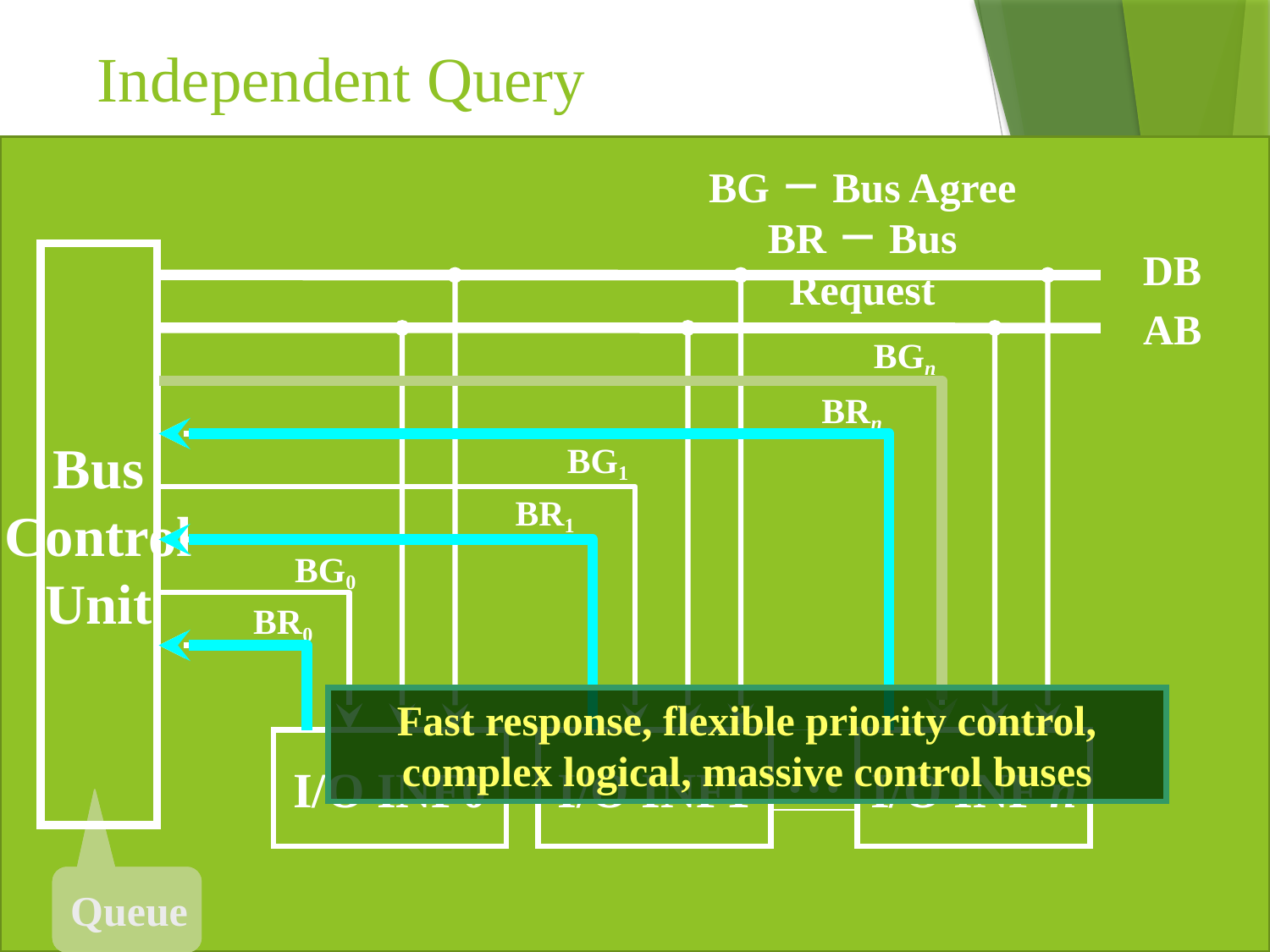

# Independent Query

BG－Bus Agree
BR－Bus Request
DB
Bus
Control
Unit

AB

BGn

BRn

BG1

BR1

   BG0

BR0

I/O INF0
I/O INF1
…
I/O INF n

Fast response, flexible priority control, complex logical, massive control buses

Queue

排队器